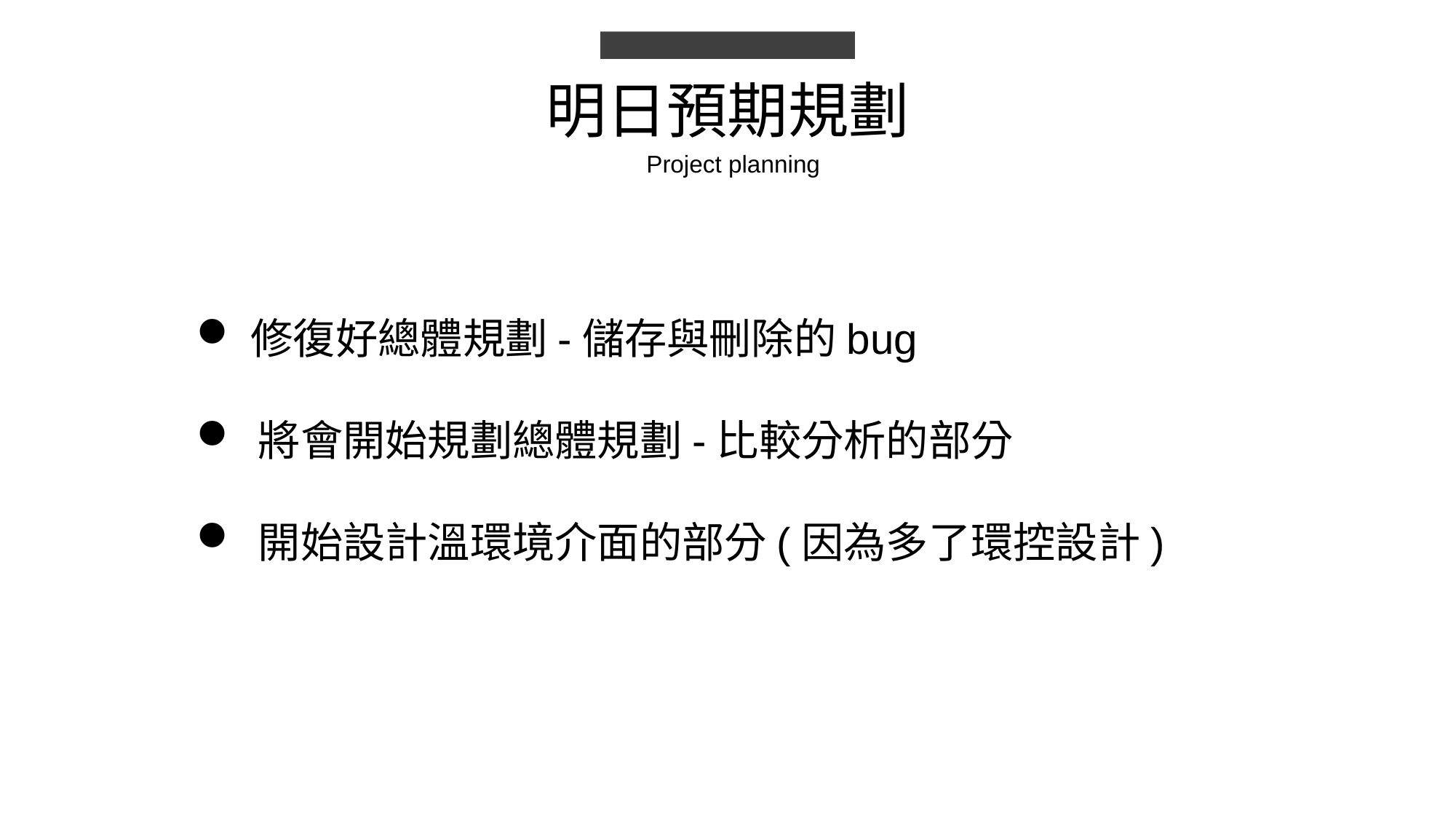

明日預期規劃
Project planning
修復好總體規劃-儲存與刪除的bug

 將會開始規劃總體規劃-比較分析的部分

 開始設計溫環境介面的部分(因為多了環控設計)